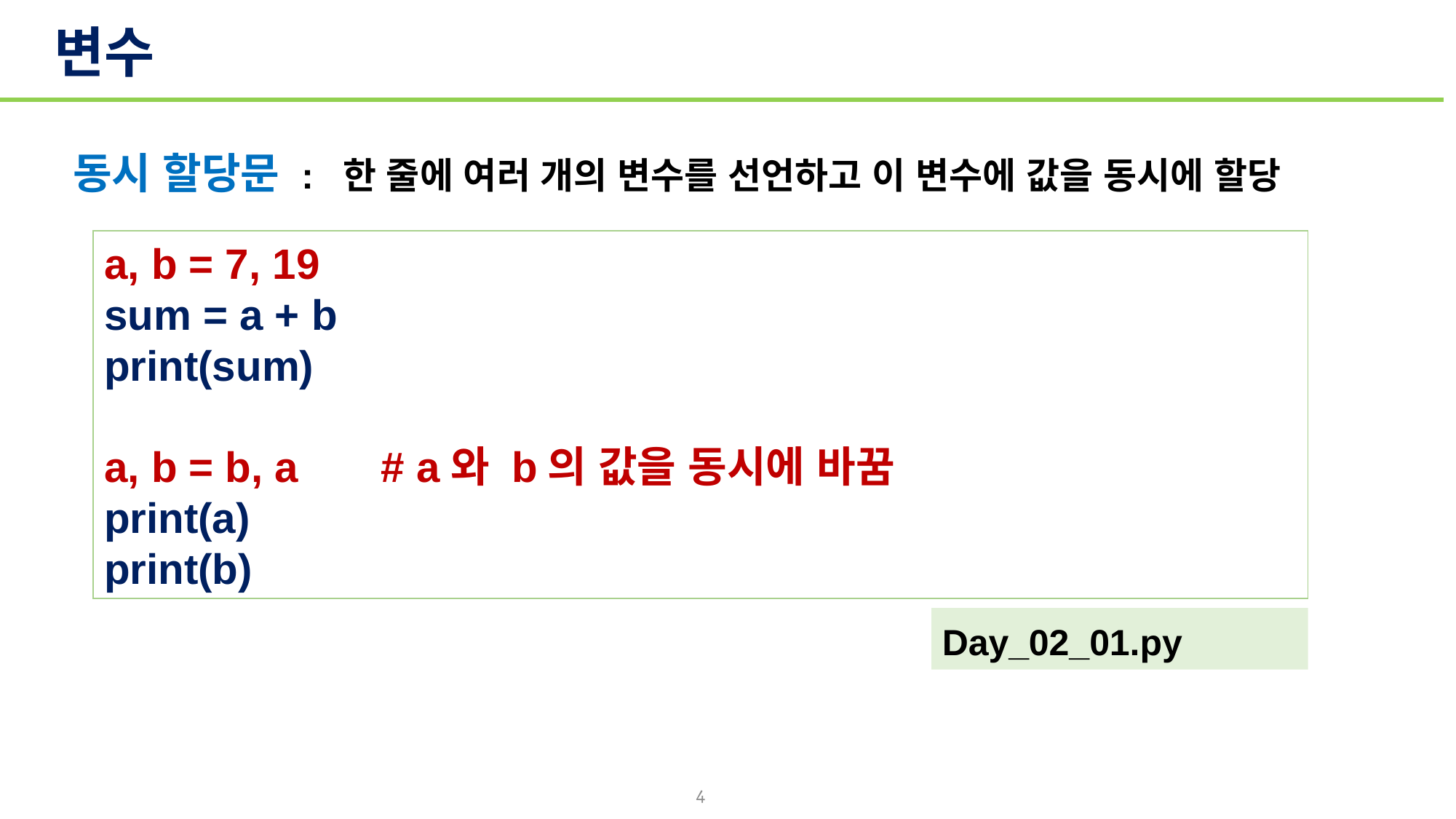

# 변수
 동시 할당문 :  한 줄에 여러 개의 변수를 선언하고 이 변수에 값을 동시에 할당

a, b = 7, 19
sum = a + b
print(sum)

a, b = b, a       # a와 b의 값을 동시에 바꿈
print(a)
print(b)
Day_02_01.py
4